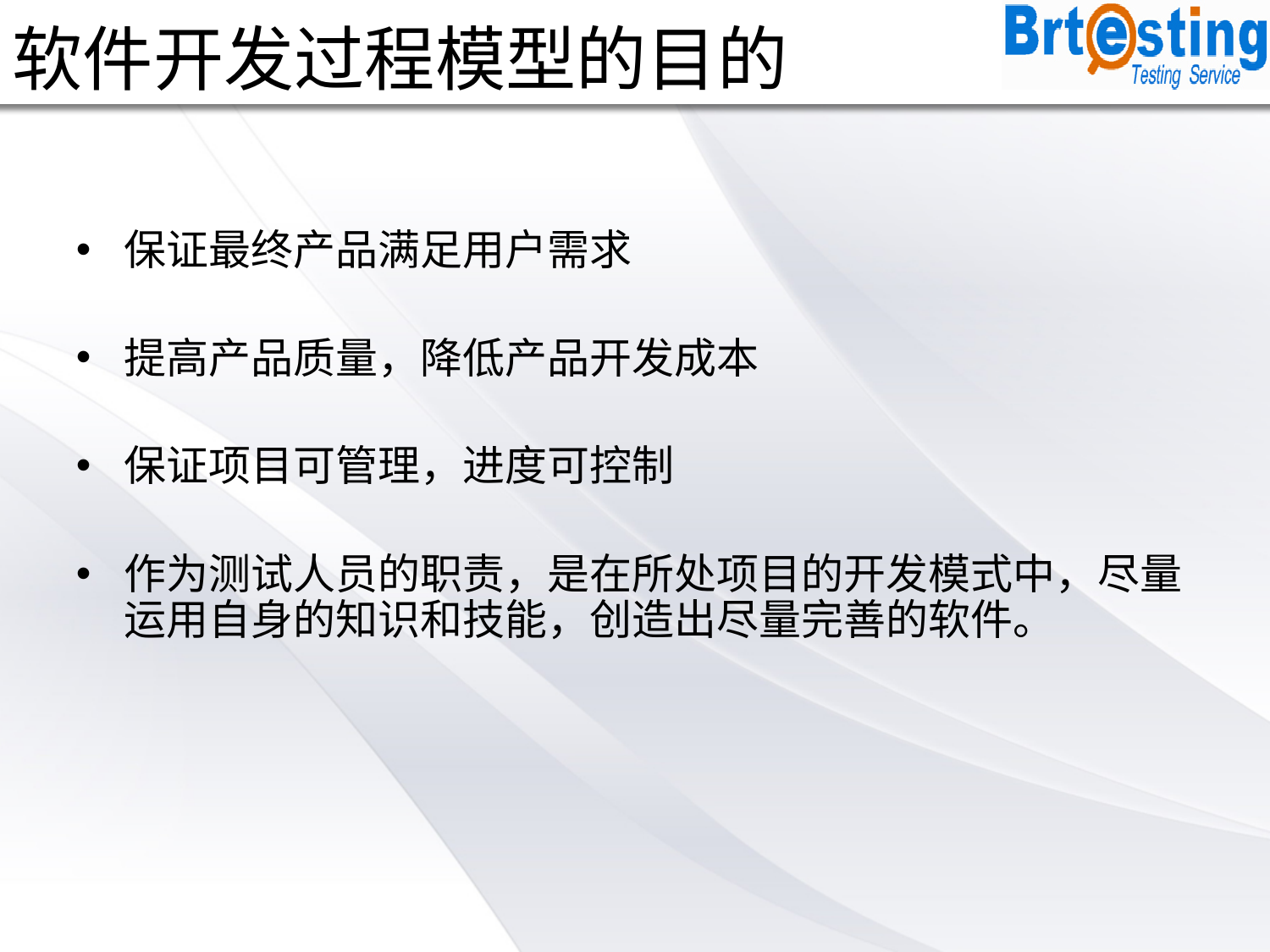

# 软件开发过程模型的目的
保证最终产品满足用户需求

提高产品质量，降低产品开发成本

保证项目可管理，进度可控制

作为测试人员的职责，是在所处项目的开发模式中，尽量运用自身的知识和技能，创造出尽量完善的软件。